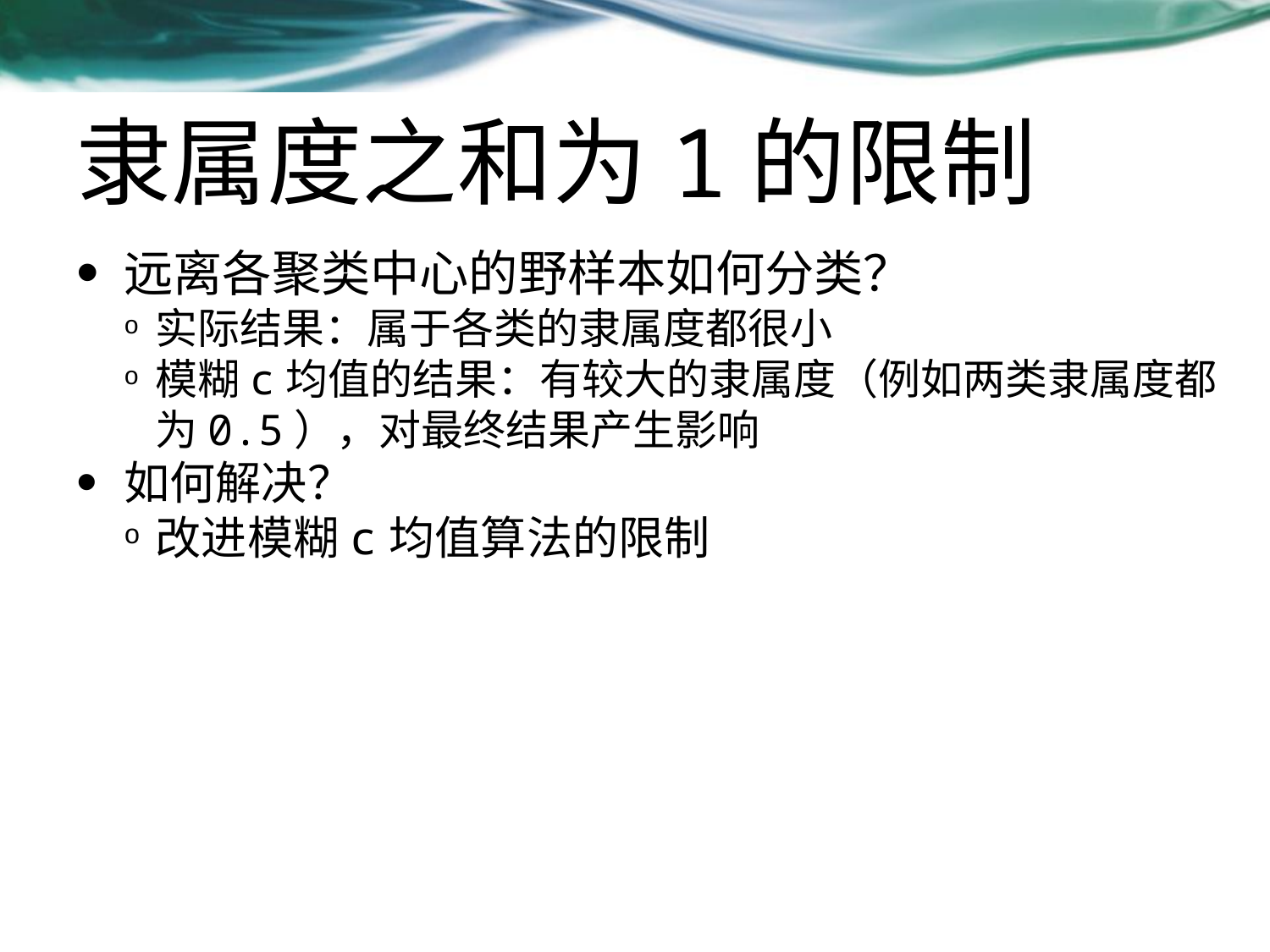

# 隶属度之和为1的限制
远离各聚类中心的野样本如何分类？
实际结果：属于各类的隶属度都很小
模糊c均值的结果：有较大的隶属度（例如两类隶属度都为0.5），对最终结果产生影响
如何解决？
改进模糊c均值算法的限制